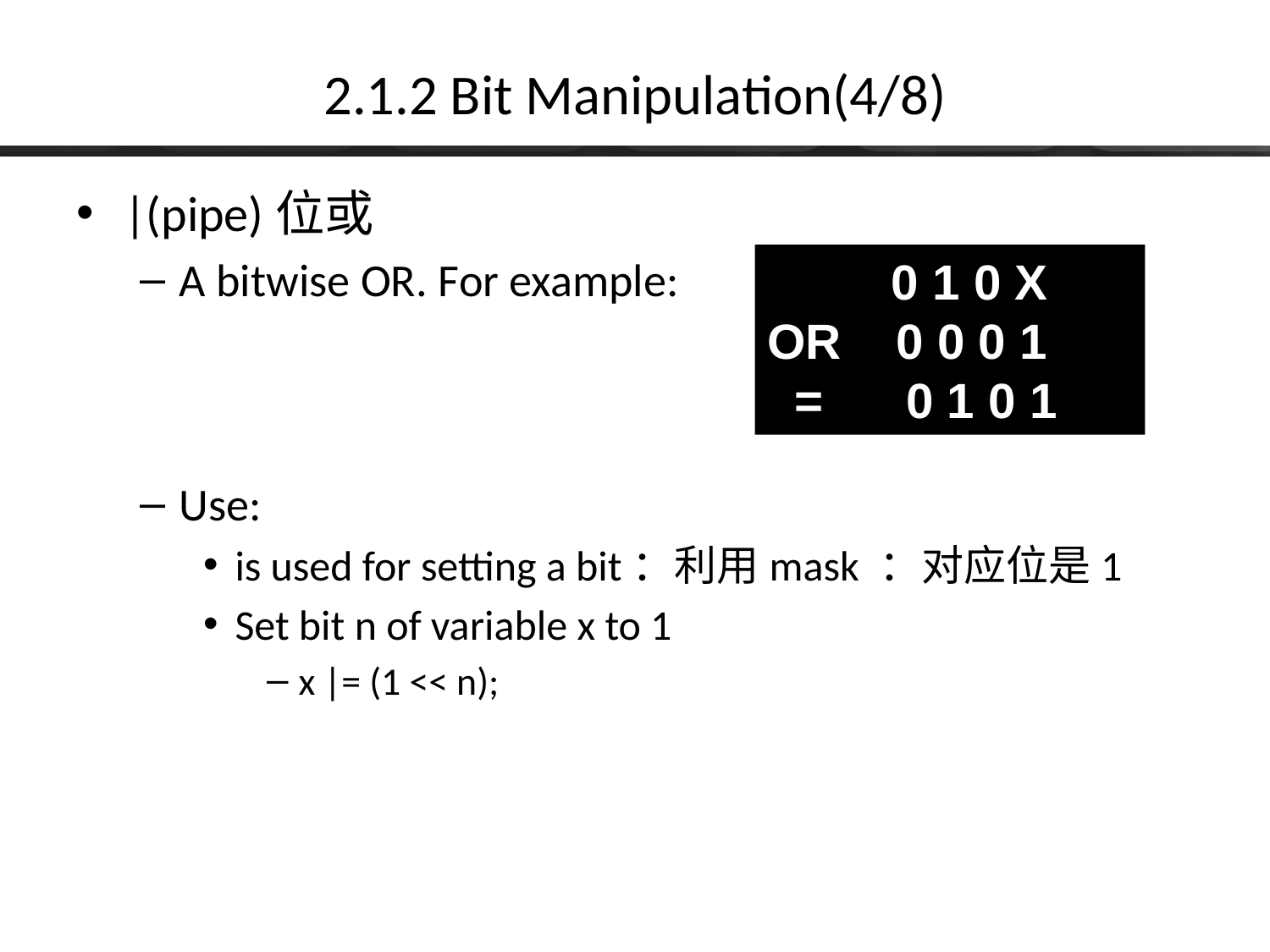

# 2.1.2 Bit Manipulation(4/8)
|(pipe)位或
A bitwise OR. For example:

Use:
is used for setting a bit：利用mask ：对应位是1
Set bit n of variable x to 1
x |= (1 << n);
         0 1 0 X
OR    0 0 0 1
  =      0 1 0 1
21